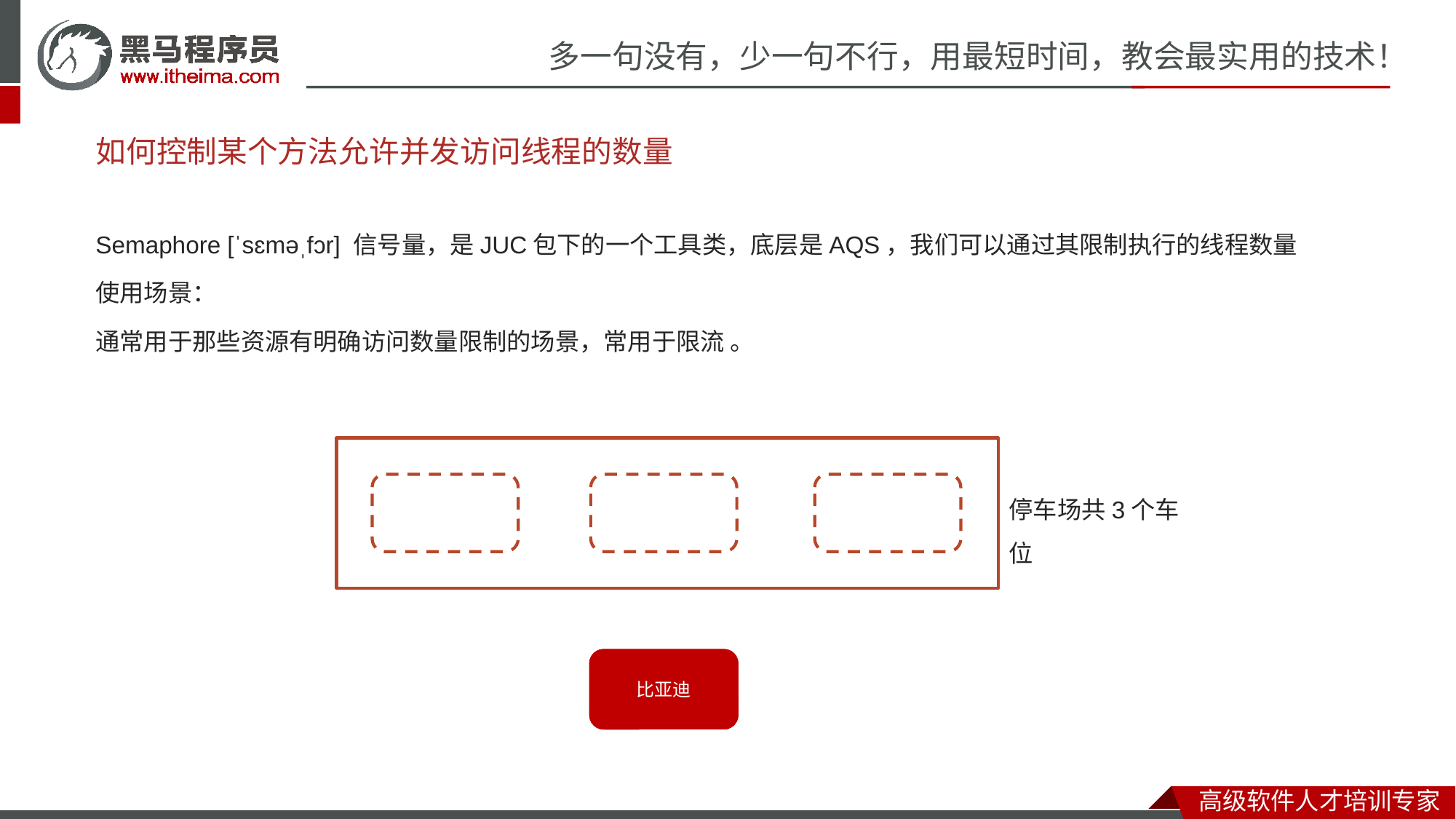

# 如何控制某个方法允许并发访问线程的数量
Semaphore [ˈsɛməˌfɔr] 信号量，是JUC包下的一个工具类，底层是AQS，我们可以通过其限制执行的线程数量
使用场景：
通常用于那些资源有明确访问数量限制的场景，常用于限流 。

停车场共3个车位
比亚迪
比亚迪
比亚迪